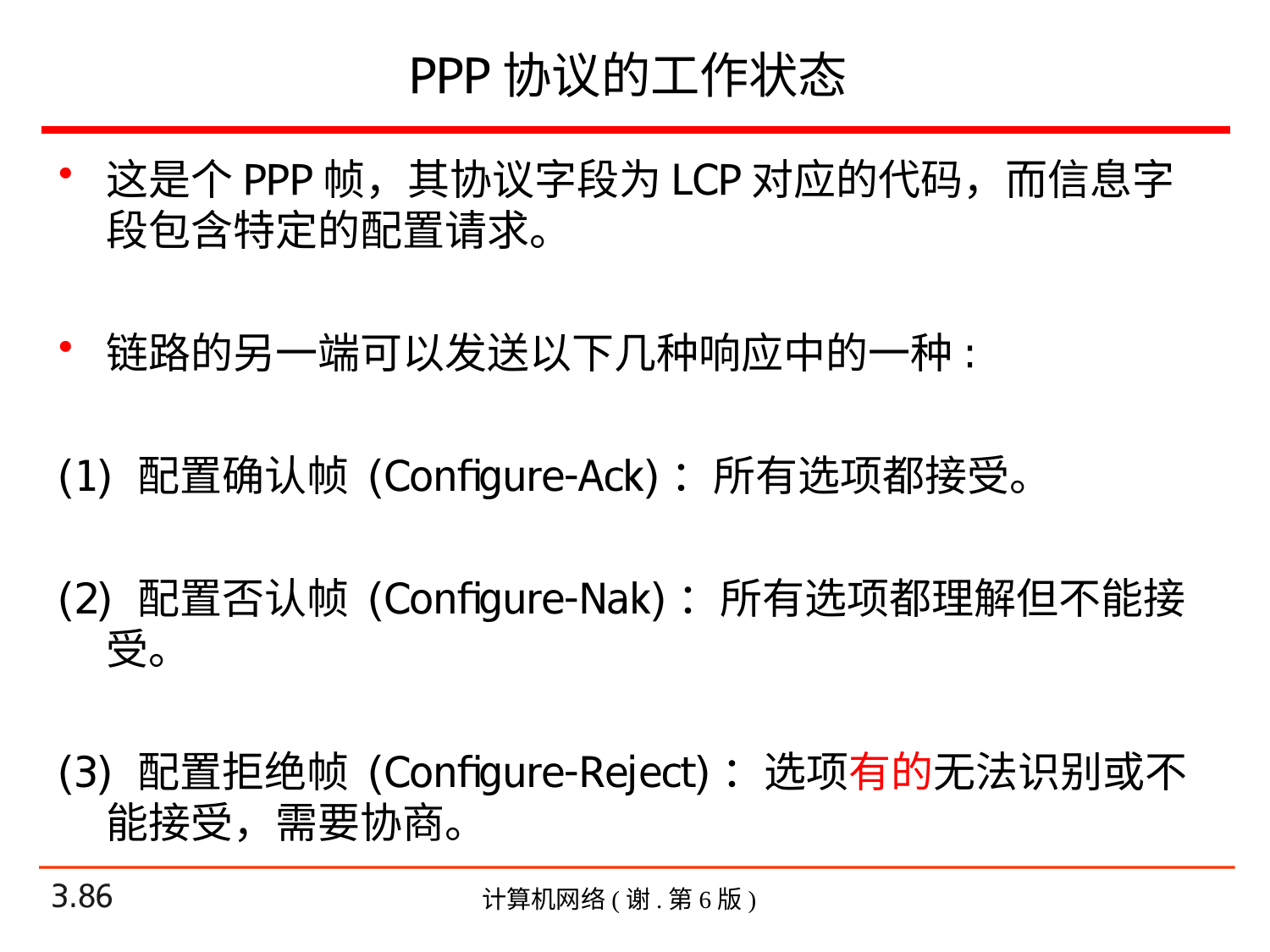

# PPP协议的工作状态
这是个PPP帧，其协议字段为LCP对应的代码，而信息字段包含特定的配置请求。

链路的另一端可以发送以下几种响应中的一种:

(1) 配置确认帧 (Configure-Ack)：所有选项都接受。

(2) 配置否认帧 (Configure-Nak)：所有选项都理解但不能接受。

(3) 配置拒绝帧 (Configure-Reject)：选项有的无法识别或不能接受，需要协商。